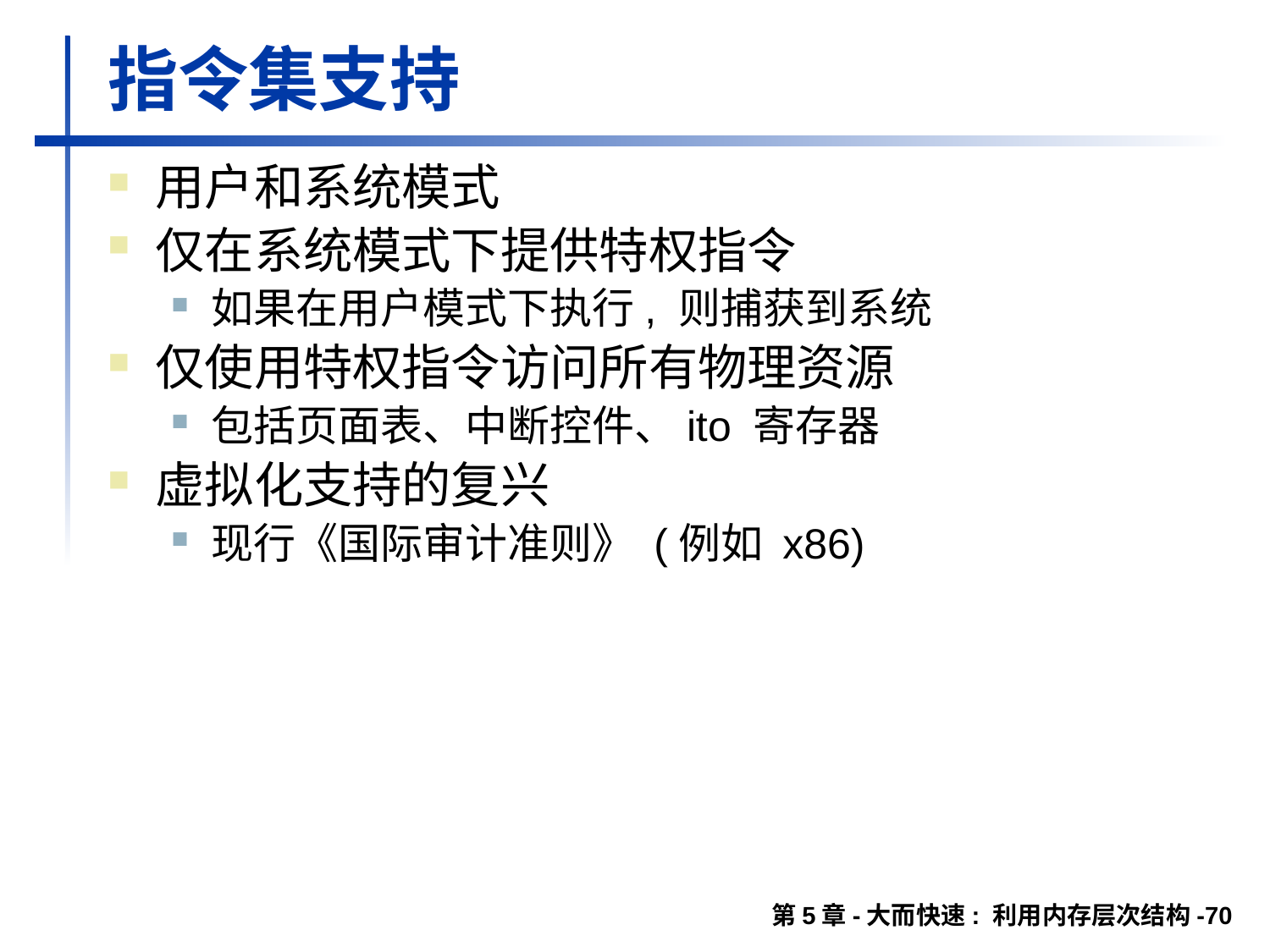

# 指令集支持
用户和系统模式
仅在系统模式下提供特权指令
如果在用户模式下执行, 则捕获到系统
仅使用特权指令访问所有物理资源
包括页面表、中断控件、ito 寄存器
虚拟化支持的复兴
现行《国际审计准则》 (例如 x86)
第5章-大而快速: 利用内存层次结构-70